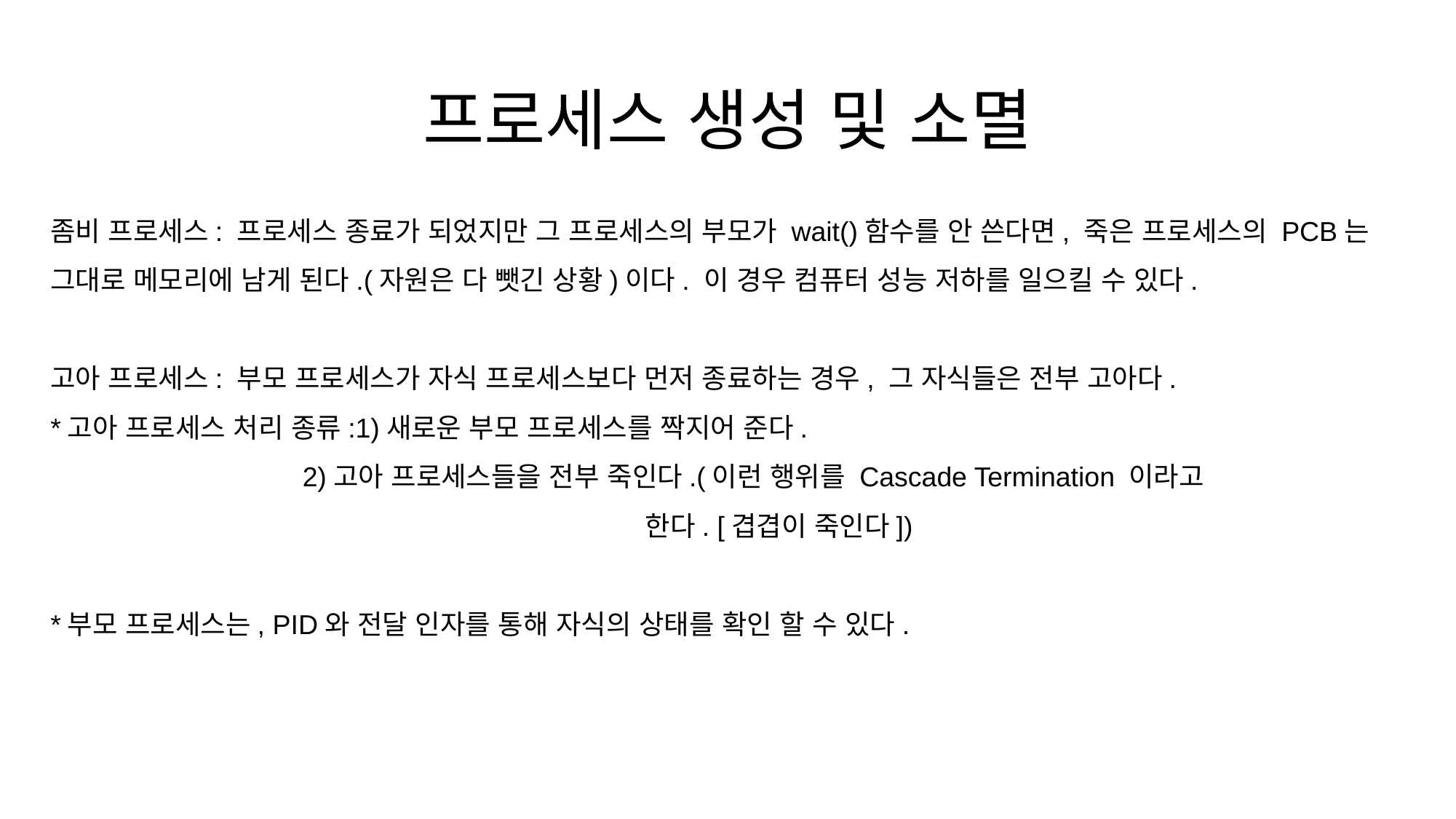

# 프로세스 생성 및 소멸
좀비 프로세스: 프로세스 종료가 되었지만 그 프로세스의 부모가 wait()함수를 안 쓴다면, 죽은 프로세스의 PCB는 그대로 메모리에 남게 된다.(자원은 다 뺏긴 상황)이다. 이 경우 컴퓨터 성능 저하를 일으킬 수 있다.

고아 프로세스: 부모 프로세스가 자식 프로세스보다 먼저 종료하는 경우, 그 자식들은 전부 고아다.
*고아 프로세스 처리 종류:1)새로운 부모 프로세스를 짝지어 준다.
                                 2)고아 프로세스들을 전부 죽인다.(이런 행위를 Cascade Termination 이라고
                                                                             한다. [겹겹이 죽인다])

*부모 프로세스는, PID와 전달 인자를 통해 자식의 상태를 확인 할 수 있다.